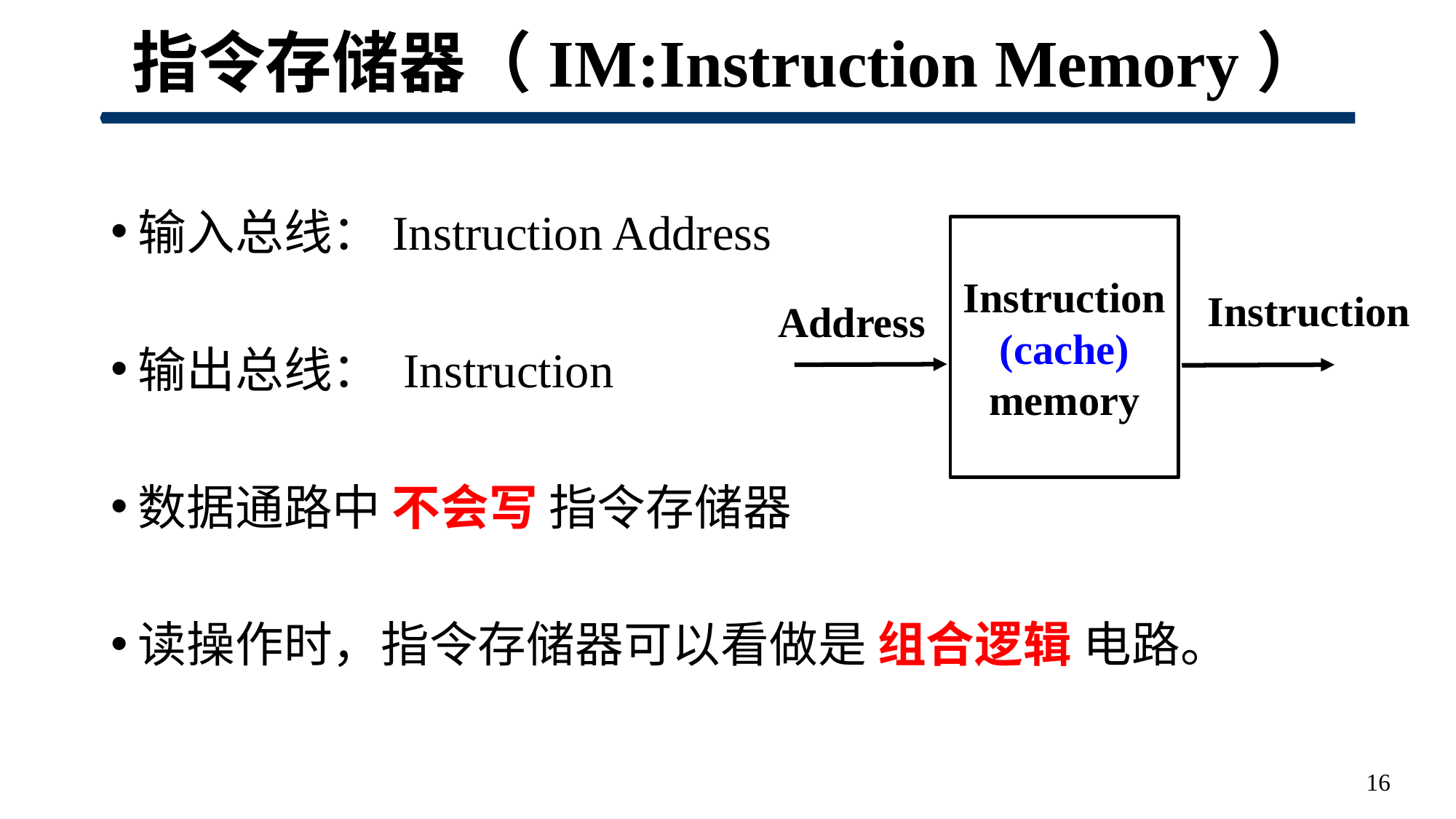

# 指令存储器（IM:Instruction Memory）
输入总线：Instruction Address
输出总线： Instruction
数据通路中 不会写 指令存储器
读操作时，指令存储器可以看做是 组合逻辑 电路。
Instruction
(cache)
memory
Instruction
Address
16